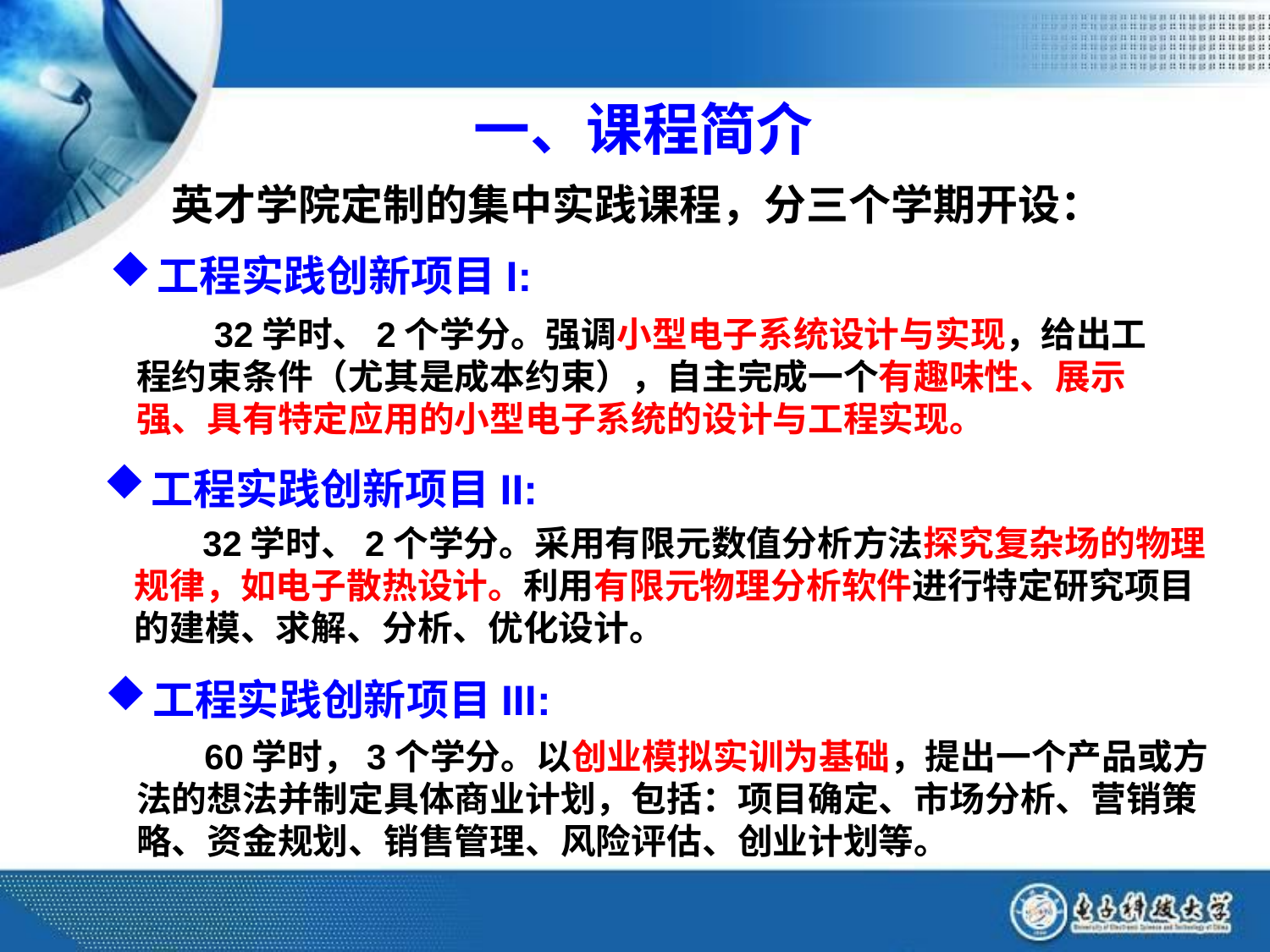

一、课程简介
英才学院定制的集中实践课程，分三个学期开设：
工程实践创新项目I:
        32学时、2个学分。强调小型电子系统设计与实现，给出工程约束条件（尤其是成本约束），自主完成一个有趣味性、展示强、具有特定应用的小型电子系统的设计与工程实现。
工程实践创新项目II:
       32学时、2个学分。采用有限元数值分析方法探究复杂场的物理规律，如电子散热设计。利用有限元物理分析软件进行特定研究项目的建模、求解、分析、优化设计。
工程实践创新项目III:
       60学时，3个学分。以创业模拟实训为基础，提出一个产品或方法的想法并制定具体商业计划，包括：项目确定、市场分析、营销策略、资金规划、销售管理、风险评估、创业计划等。